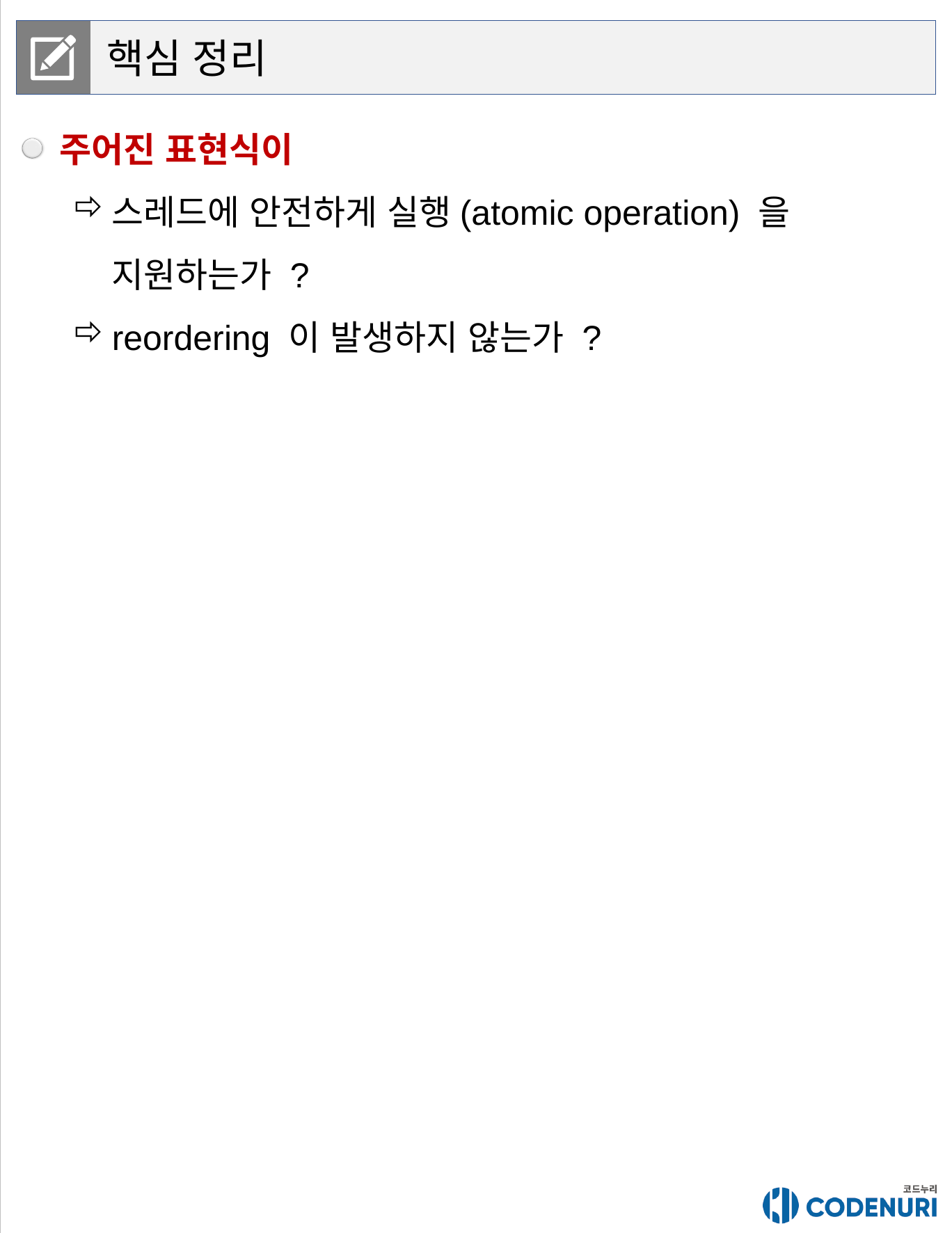

핵심 정리

주어진 표현식이
스레드에 안전하게 실행(atomic operation) 을 지원하는가 ?
reordering 이 발생하지 않는가 ?